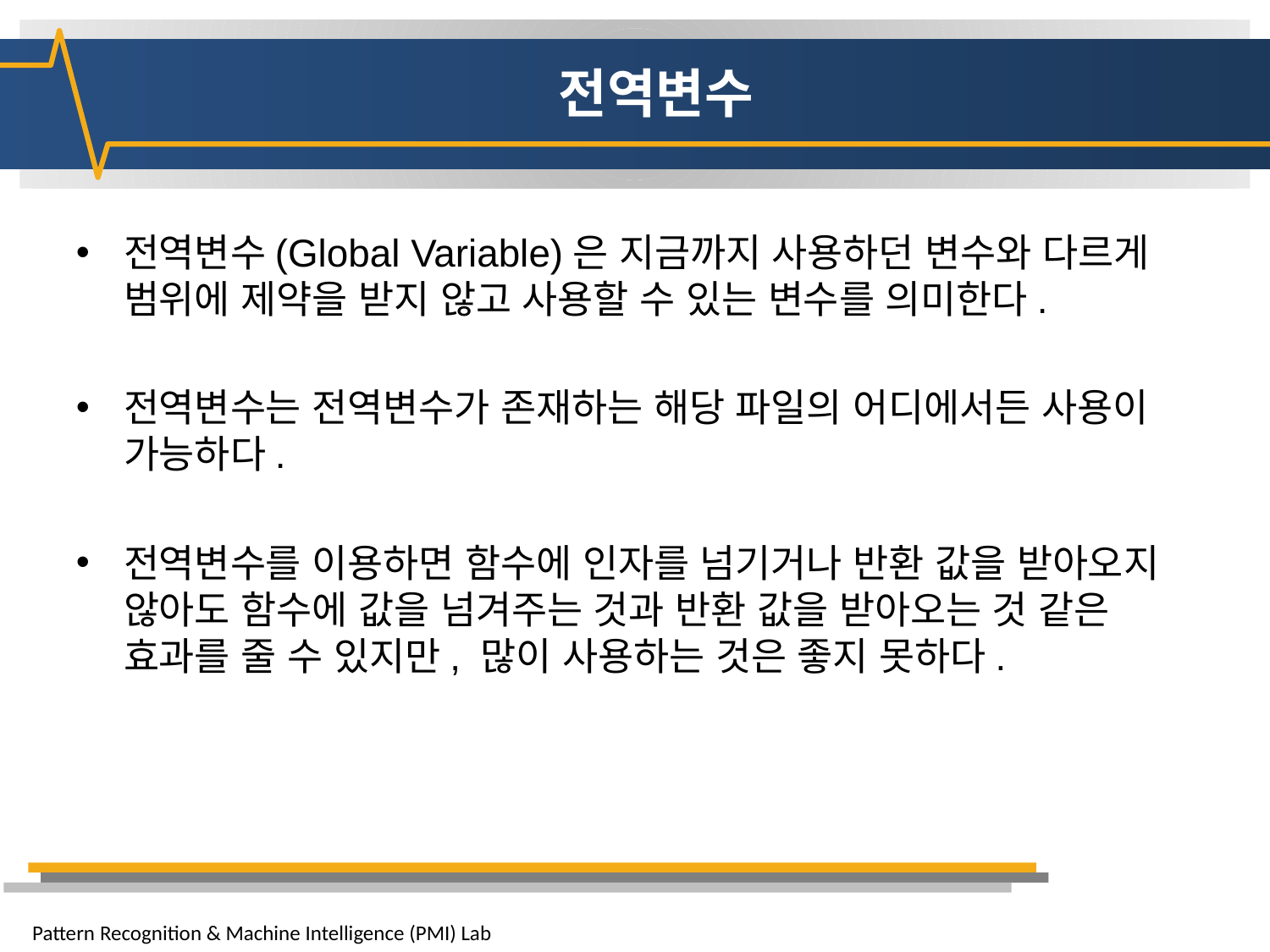

# 전역변수
전역변수(Global Variable)은 지금까지 사용하던 변수와 다르게 범위에 제약을 받지 않고 사용할 수 있는 변수를 의미한다.

전역변수는 전역변수가 존재하는 해당 파일의 어디에서든 사용이 가능하다.

전역변수를 이용하면 함수에 인자를 넘기거나 반환 값을 받아오지 않아도 함수에 값을 넘겨주는 것과 반환 값을 받아오는 것 같은 효과를 줄 수 있지만, 많이 사용하는 것은 좋지 못하다.